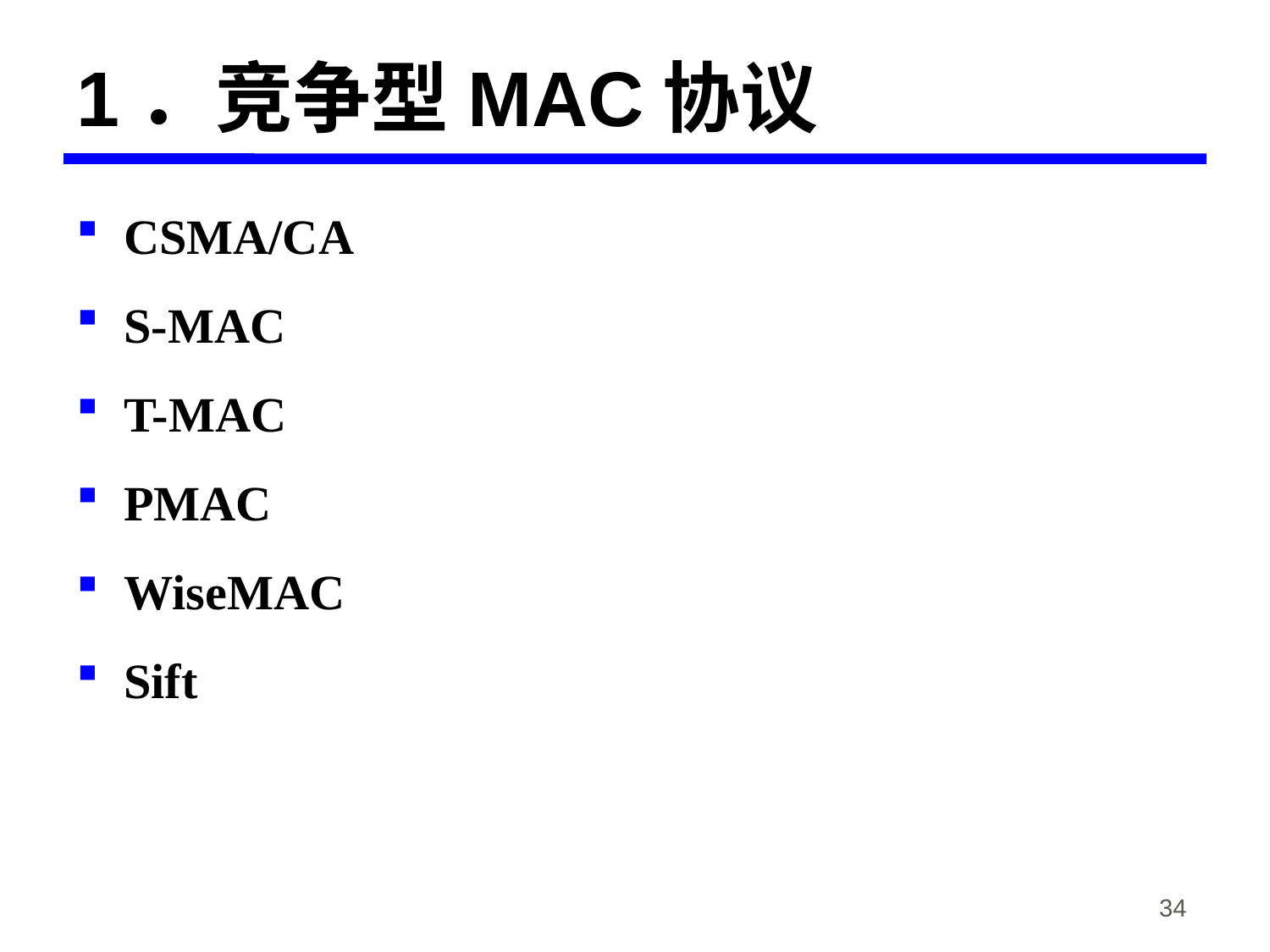

# 1．竞争型MAC协议
CSMA/CA
S-MAC
T-MAC
PMAC
WiseMAC
Sift
《物联网概论》-韩毅刚
34